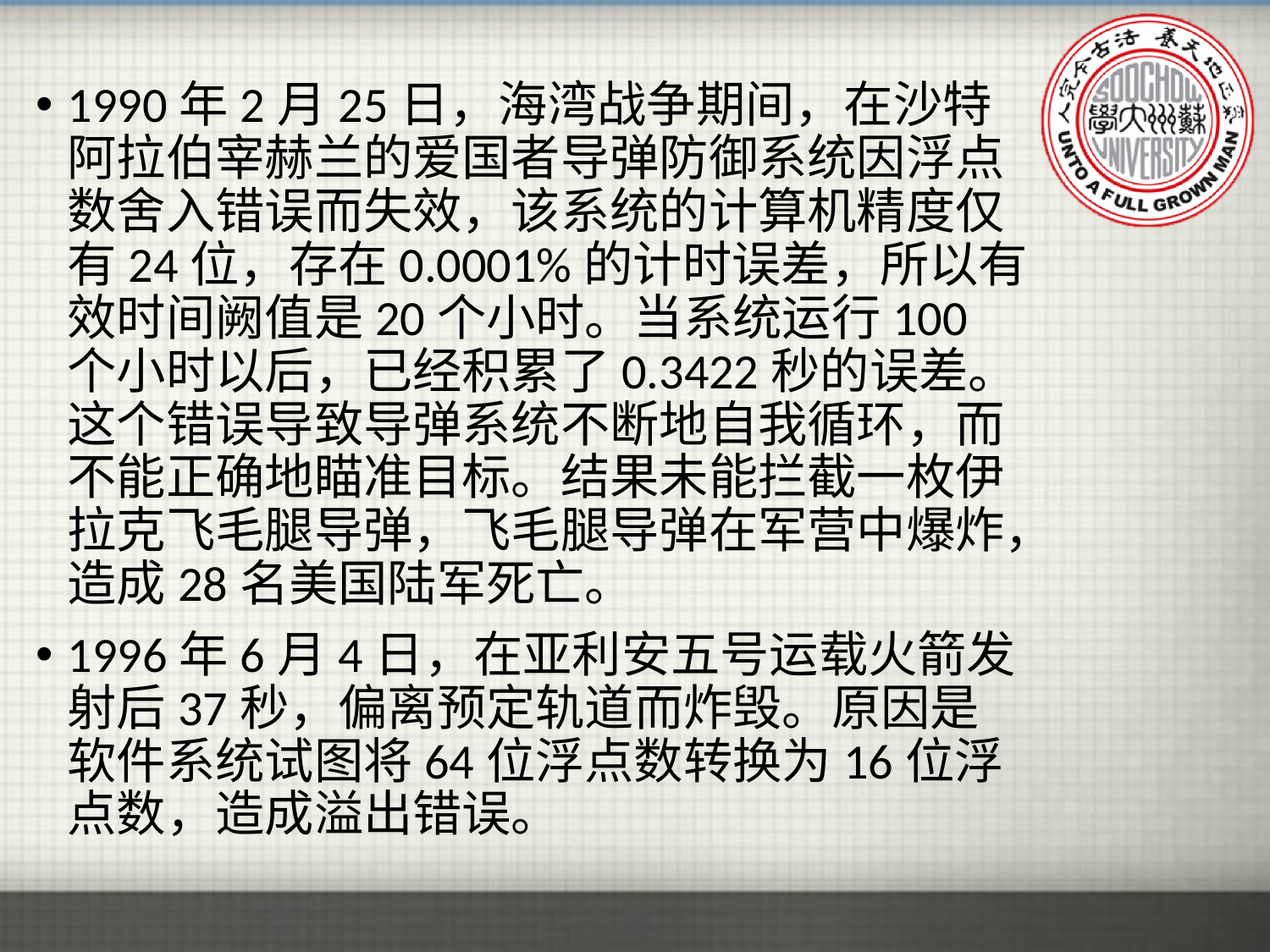

1990年2月25日，海湾战争期间，在沙特阿拉伯宰赫兰的爱国者导弹防御系统因浮点数舍入错误而失效，该系统的计算机精度仅有24位，存在0.0001%的计时误差，所以有效时间阙值是20个小时。当系统运行100个小时以后，已经积累了0.3422秒的误差。这个错误导致导弹系统不断地自我循环，而不能正确地瞄准目标。结果未能拦截一枚伊拉克飞毛腿导弹，飞毛腿导弹在军营中爆炸，造成28名美国陆军死亡。
1996年6月4日，在亚利安五号运载火箭发射后37秒，偏离预定轨道而炸毁。原因是软件系统试图将64位浮点数转换为16位浮点数，造成溢出错误。